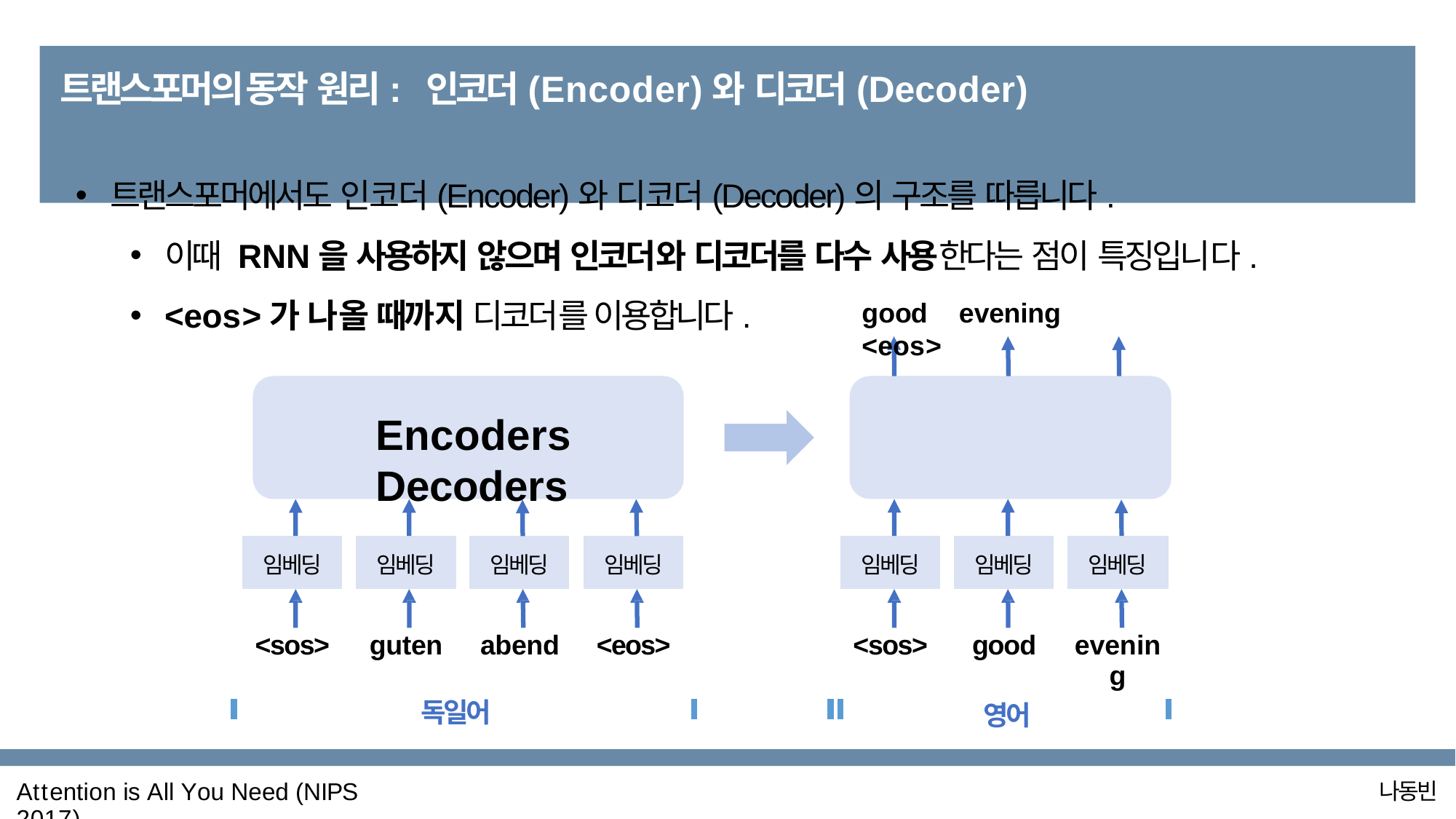

# 트랜스포머의 동작 원리: 인코더(Encoder)와 디코더(Decoder)
트랜스포머에서도 인코더(Encoder)와 디코더(Decoder)의 구조를 따릅니다.
이때 RNN을 사용하지 않으며 인코더와 디코더를 다수 사용한다는 점이 특징입니다.
<eos>가 나올 때까지 디코더를 이용합니다.
good	evening	<eos>

Encoders	Decoders

|  | 임베딩 |  | 임베딩 |  | 임베딩 |  | 임베딩 |  |  |  | 임베딩 |  | 임베딩 |  | 임베딩 |  |
| --- | --- | --- | --- | --- | --- | --- | --- | --- | --- | --- | --- | --- | --- | --- | --- | --- |
|  | <sos> |  | guten |  | abend |  | <eos> |  |  |  | <sos> |  | good |  | evening |  |
|  |  |  |  |  |  |  |  |  |  |  |  |  |  |  |  |  |

독일어
영어

Attention is All You Need (NIPS 2017)
나동빈